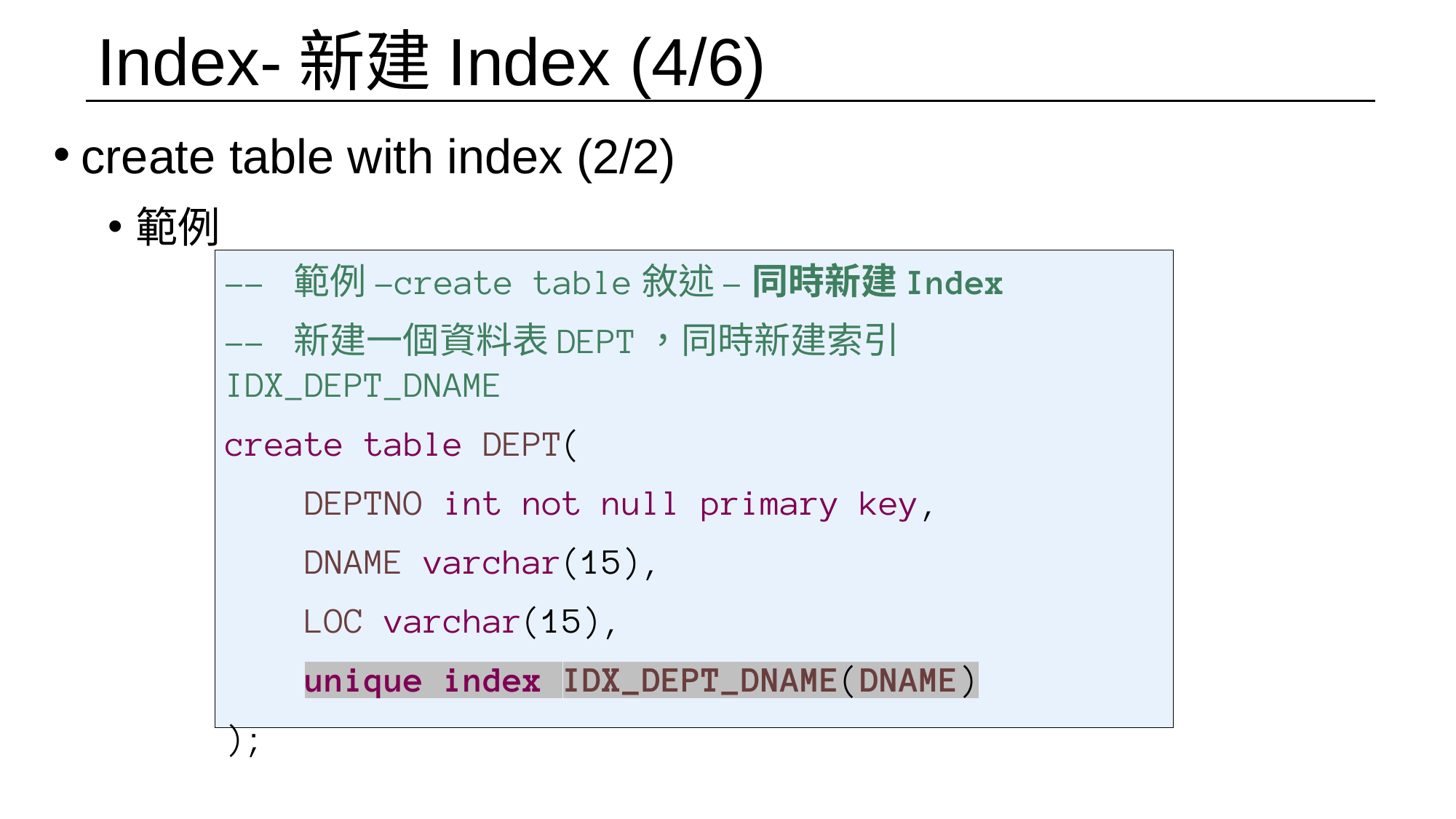

# Index-新建Index (4/6)
create table with index (2/2)
範例
-- 範例-create table敘述-同時新建Index
-- 新建一個資料表DEPT，同時新建索引IDX_DEPT_DNAME
create table DEPT(
    DEPTNO int not null primary key,
    DNAME varchar(15),
    LOC varchar(15),
    unique index IDX_DEPT_DNAME(DNAME)
);